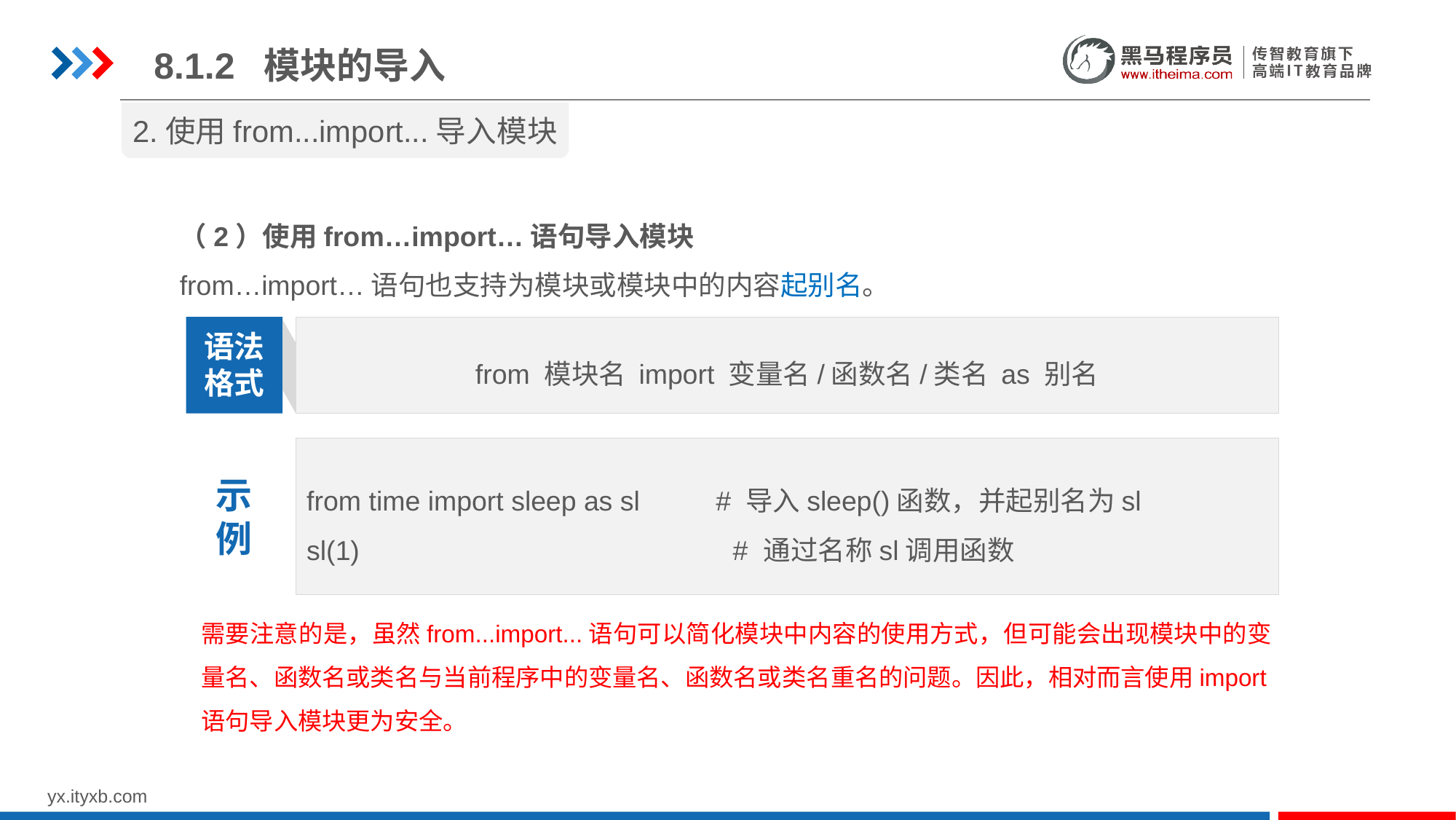

8.1.2  模块的导入

2.使用from...import...导入模块
（2）使用from…import…语句导入模块
from…import…语句也支持为模块或模块中的内容起别名。

from 模块名 import 变量名/函数名/类名 as 别名

语法
格式
from time import sleep as sl          # 导入sleep()函数，并起别名为sl
sl(1)                                                 # 通过名称sl调用函数
示
例
需要注意的是，虽然from...import...语句可以简化模块中内容的使用方式，但可能会出现模块中的变量名、函数名或类名与当前程序中的变量名、函数名或类名重名的问题。因此，相对而言使用import语句导入模块更为安全。